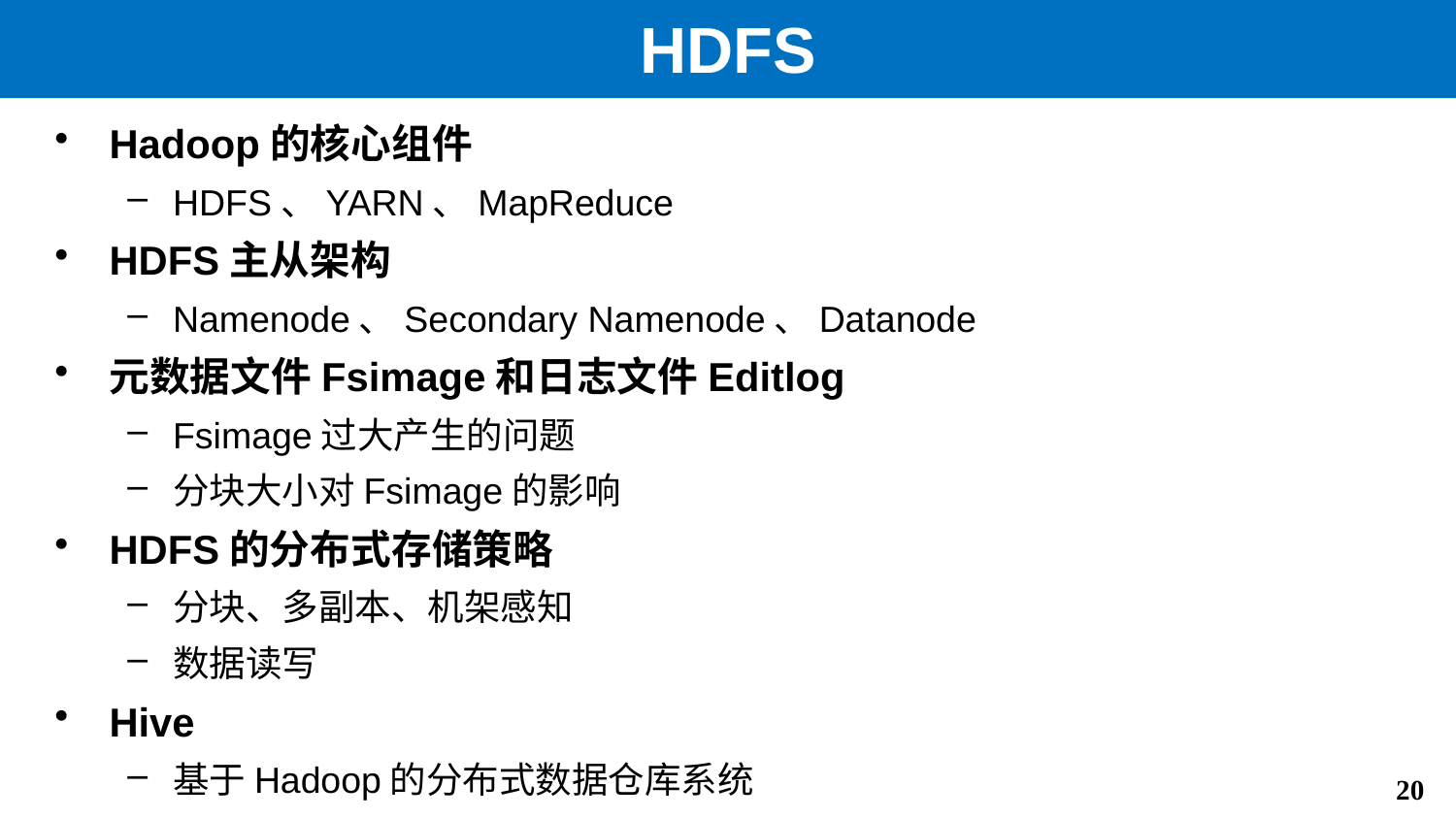

# HDFS
Hadoop的核心组件
HDFS、YARN、MapReduce
HDFS主从架构
Namenode、Secondary Namenode、Datanode
元数据文件Fsimage和日志文件Editlog
Fsimage过大产生的问题
分块大小对Fsimage的影响
HDFS的分布式存储策略
分块、多副本、机架感知
数据读写
Hive
基于Hadoop的分布式数据仓库系统